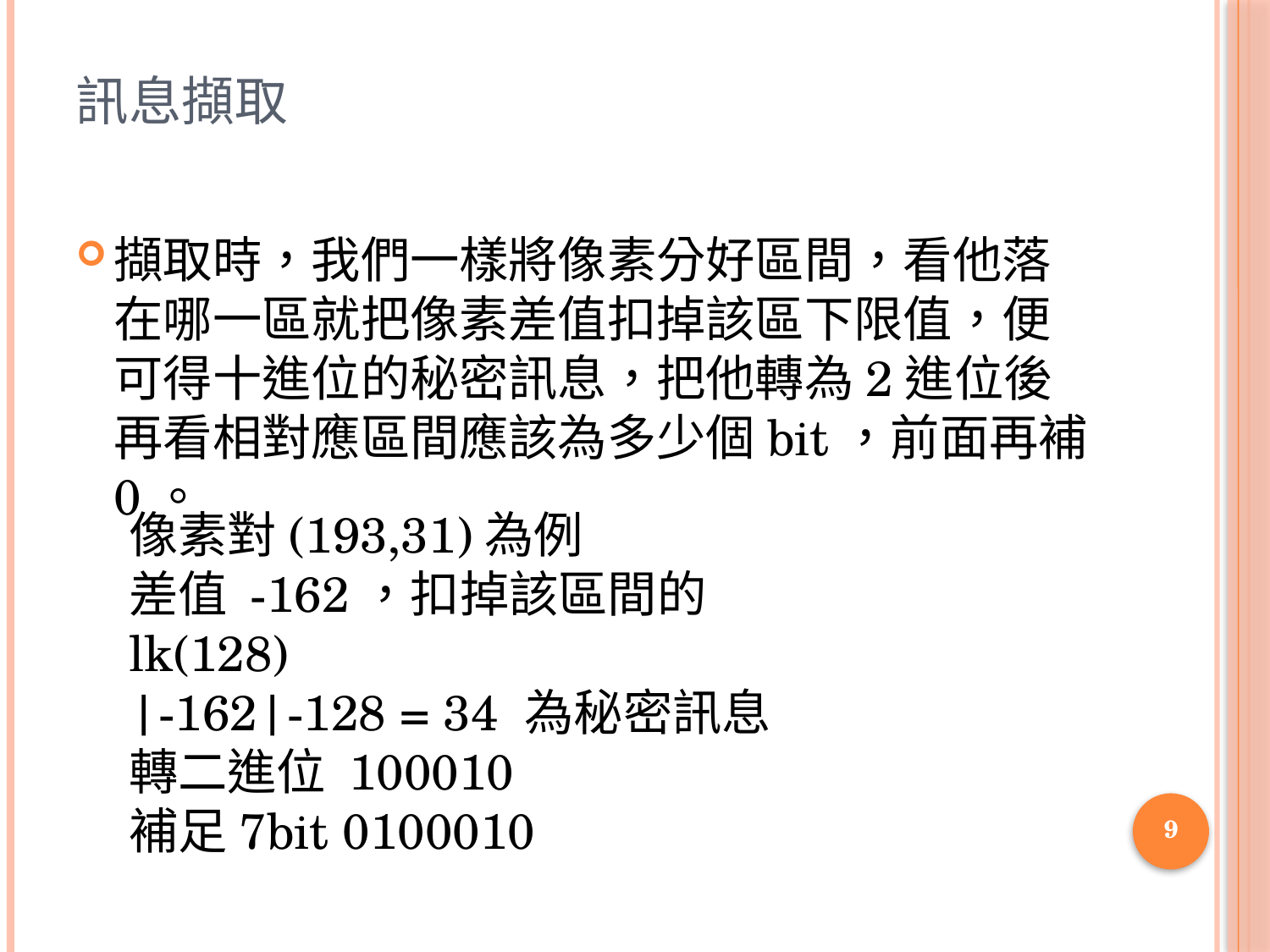

# 訊息擷取
擷取時，我們一樣將像素分好區間，看他落在哪一區就把像素差值扣掉該區下限值，便可得十進位的秘密訊息，把他轉為2進位後再看相對應區間應該為多少個bit，前面再補0。
像素對(193,31)為例
差值 -162，扣掉該區間的lk(128)
|-162|-128 = 34 為秘密訊息
轉二進位 100010
補足7bit 0100010
9